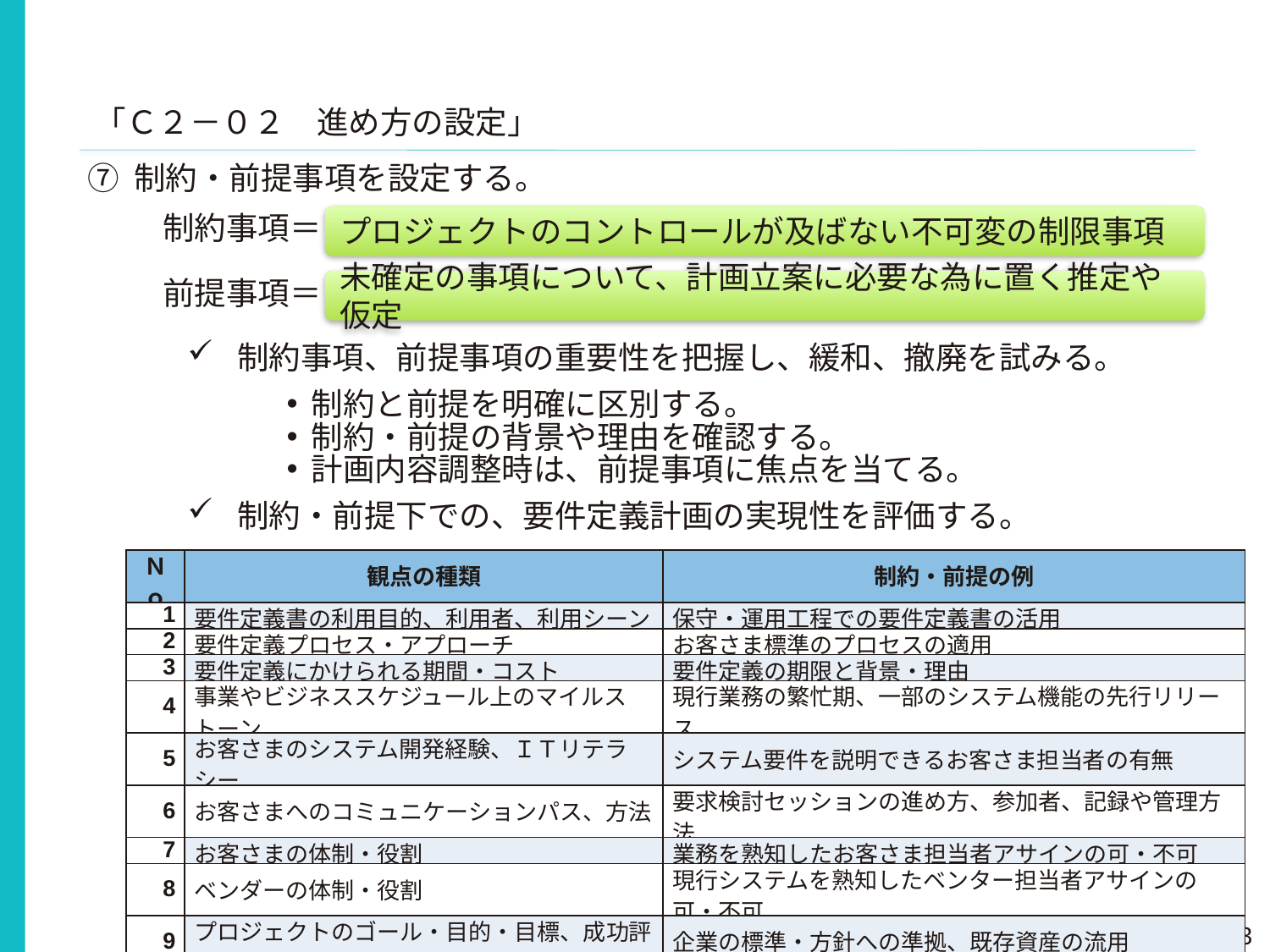

「Ｃ２－０２　進め方の設定」
⑦ 制約・前提事項を設定する。

制約事項＝

前提事項＝

制約事項、前提事項の重要性を把握し、緩和、撤廃を試みる。

制約と前提を明確に区別する。
制約・前提の背景や理由を確認する。
計画内容調整時は、前提事項に焦点を当てる。

制約・前提下での、要件定義計画の実現性を評価する。

プロジェクトのコントロールが及ばない不可変の制限事項
未確定の事項について、計画立案に必要な為に置く推定や仮定
| Ｎｏ | 観点の種類 | 制約・前提の例 |
| --- | --- | --- |
| 1 | 要件定義書の利用目的、利用者、利用シーン | 保守・運用工程での要件定義書の活用 |
| 2 | 要件定義プロセス・アプローチ | お客さま標準のプロセスの適用 |
| 3 | 要件定義にかけられる期間・コスト | 要件定義の期限と背景・理由 |
| 4 | 事業やビジネススケジュール上のマイルストーン | 現行業務の繁忙期、一部のシステム機能の先行リリース |
| 5 | お客さまのシステム開発経験、ＩＴリテラシー | システム要件を説明できるお客さま担当者の有無 |
| 6 | お客さまへのコミュニケーションパス、方法 | 要求検討セッションの進め方、参加者、記録や管理方法 |
| 7 | お客さまの体制・役割 | 業務を熟知したお客さま担当者アサインの可・不可 |
| 8 | ベンダーの体制・役割 | 現行システムを熟知したベンター担当者アサインの可・不可 |
| 9 | プロジェクトのゴール・目的・目標、成功評価基準 | 企業の標準・方針への準拠、既存資産の流用 |
| 10 | 品質の考え方、評価KPI、基準 | お客さま品質指標値の適用 |
| 11 | 開発標準 | お客さま標準の適用、使用するモデル・ツールの指定 |
| 12 | 技術的制約 | 言語、アプリケーションフレームワーク、パッケージ等の指定 |
| 13 | 前提文書 | 企画資料、提案書、現行業務・システム文書の有無 |
63